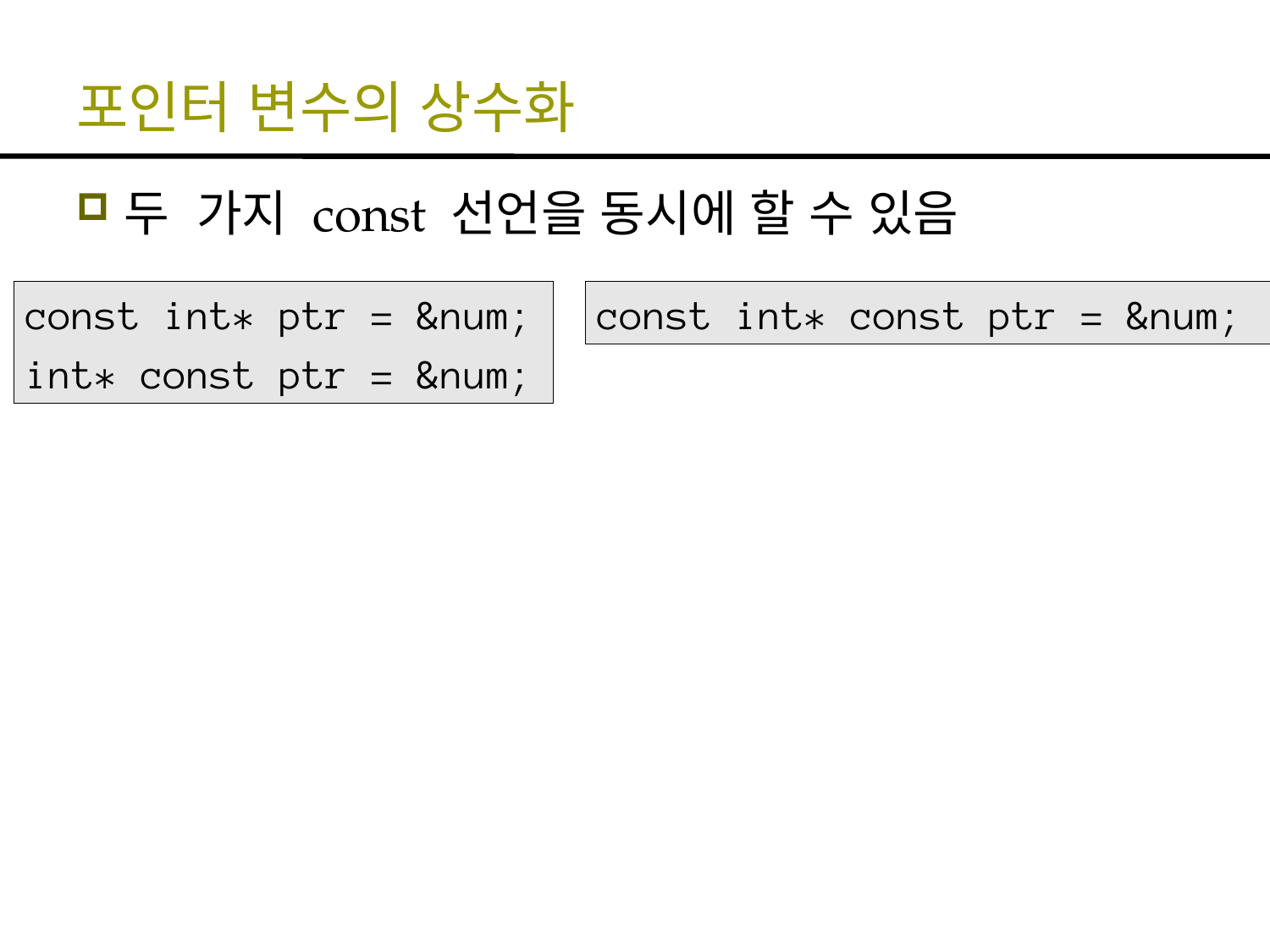

# 포인터 변수의 상수화
두  가지 const 선언을 동시에 할 수 있음
const int* ptr = &num;
int* const ptr = &num;
const int* const ptr = &num;